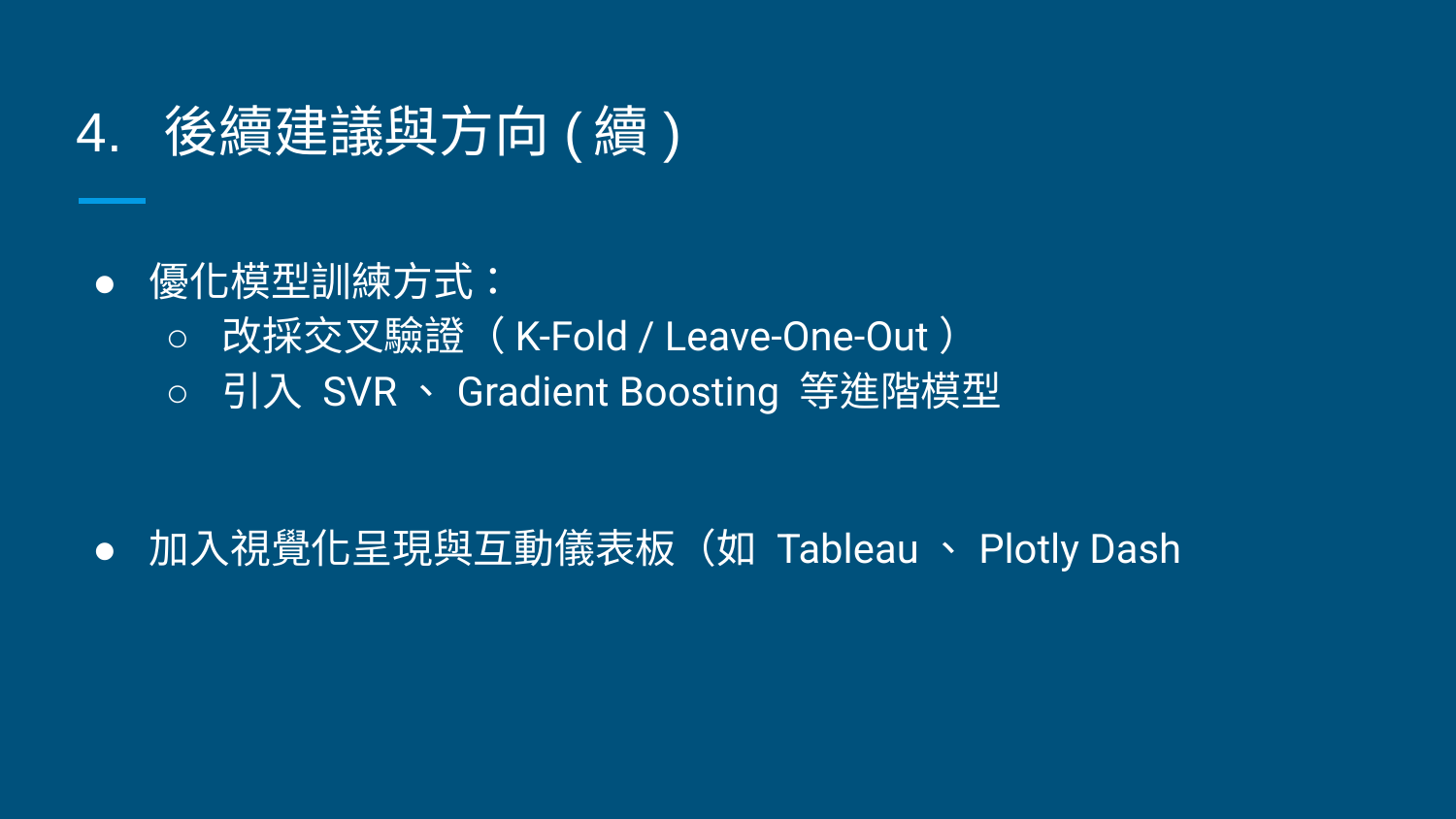

# 4.  後續建議與方向(續)
優化模型訓練方式：
改採交叉驗證（K-Fold / Leave-One-Out）
引入 SVR、Gradient Boosting 等進階模型

加入視覺化呈現與互動儀表板（如 Tableau、Plotly Dash